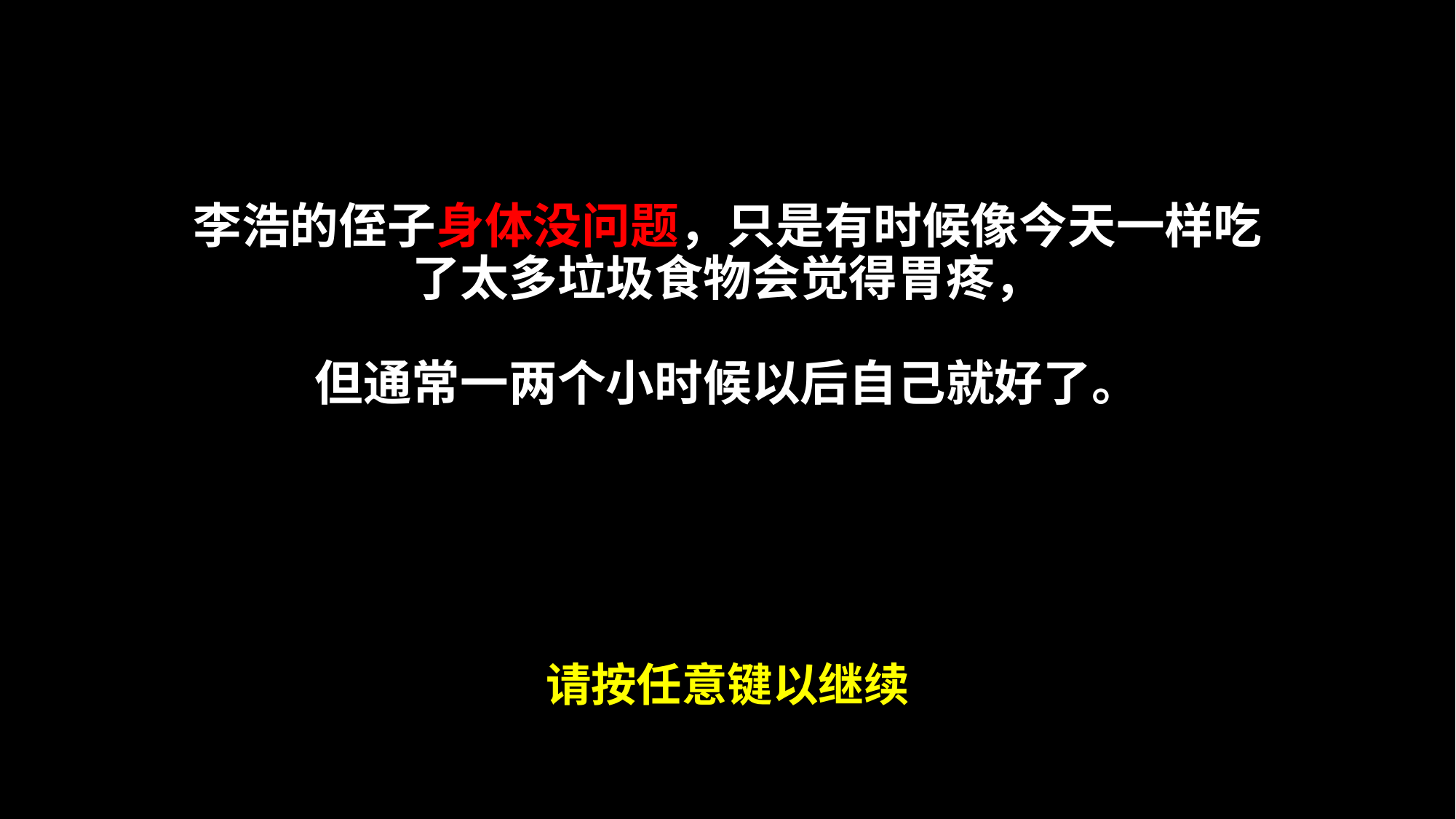

# 李浩的侄子身体没问题，只是有时候像今天一样吃了太多垃圾食物会觉得胃疼， 但通常一两个小时候以后自己就好了。
请按任意键以继续